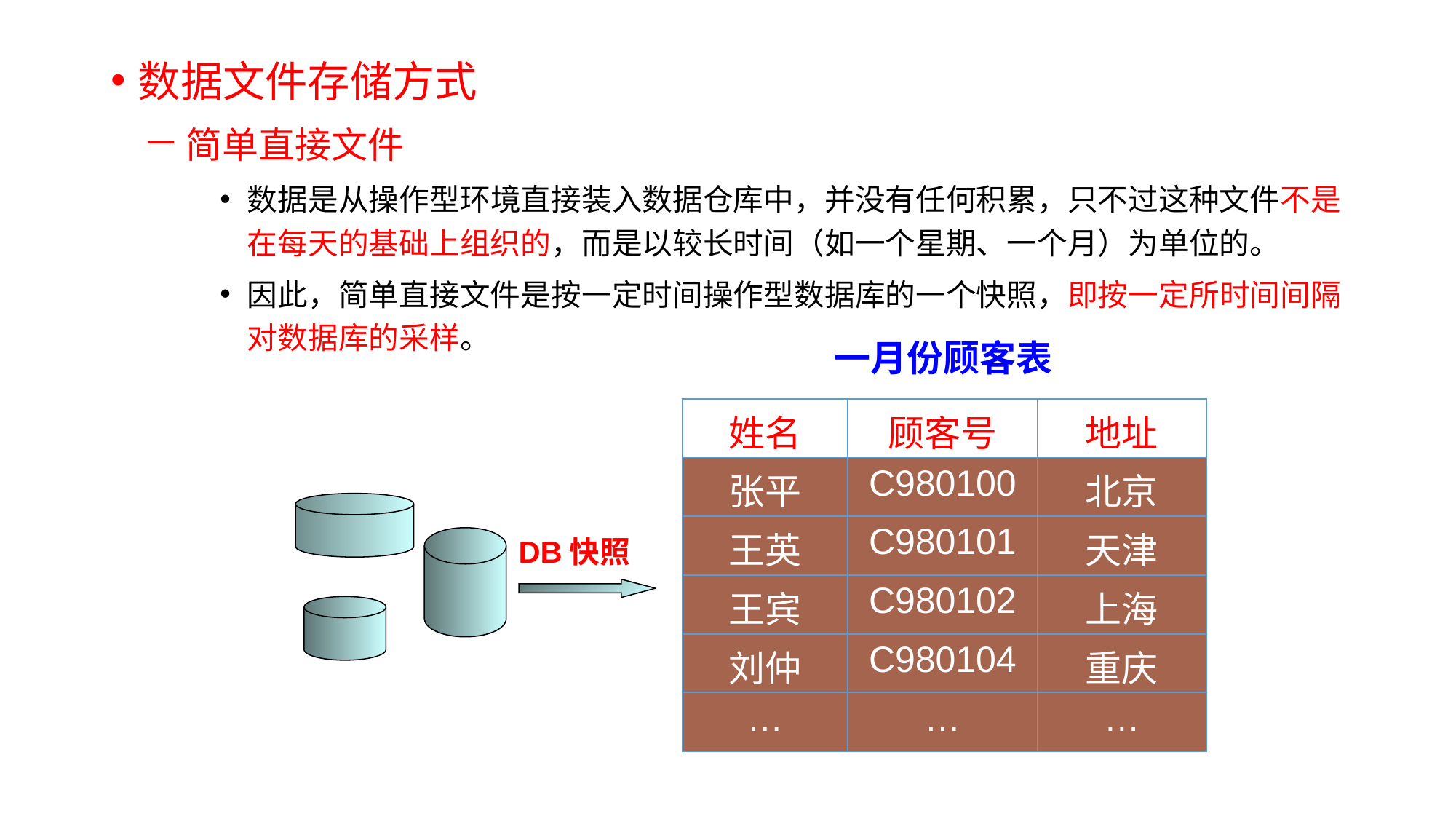

数据文件存储方式
简单直接文件
数据是从操作型环境直接装入数据仓库中，并没有任何积累，只不过这种文件不是在每天的基础上组织的，而是以较长时间（如一个星期、一个月）为单位的。
因此，简单直接文件是按一定时间操作型数据库的一个快照，即按一定所时间间隔对数据库的采样。

一月份顾客表
| 姓名 | 顾客号 | 地址 |
| --- | --- | --- |
| 张平 | C980100 | 北京 |
| 王英 | C980101 | 天津 |
| 王宾 | C980102 | 上海 |
| 刘仲 | C980104 | 重庆 |
| … | … | … |

DB快照

70